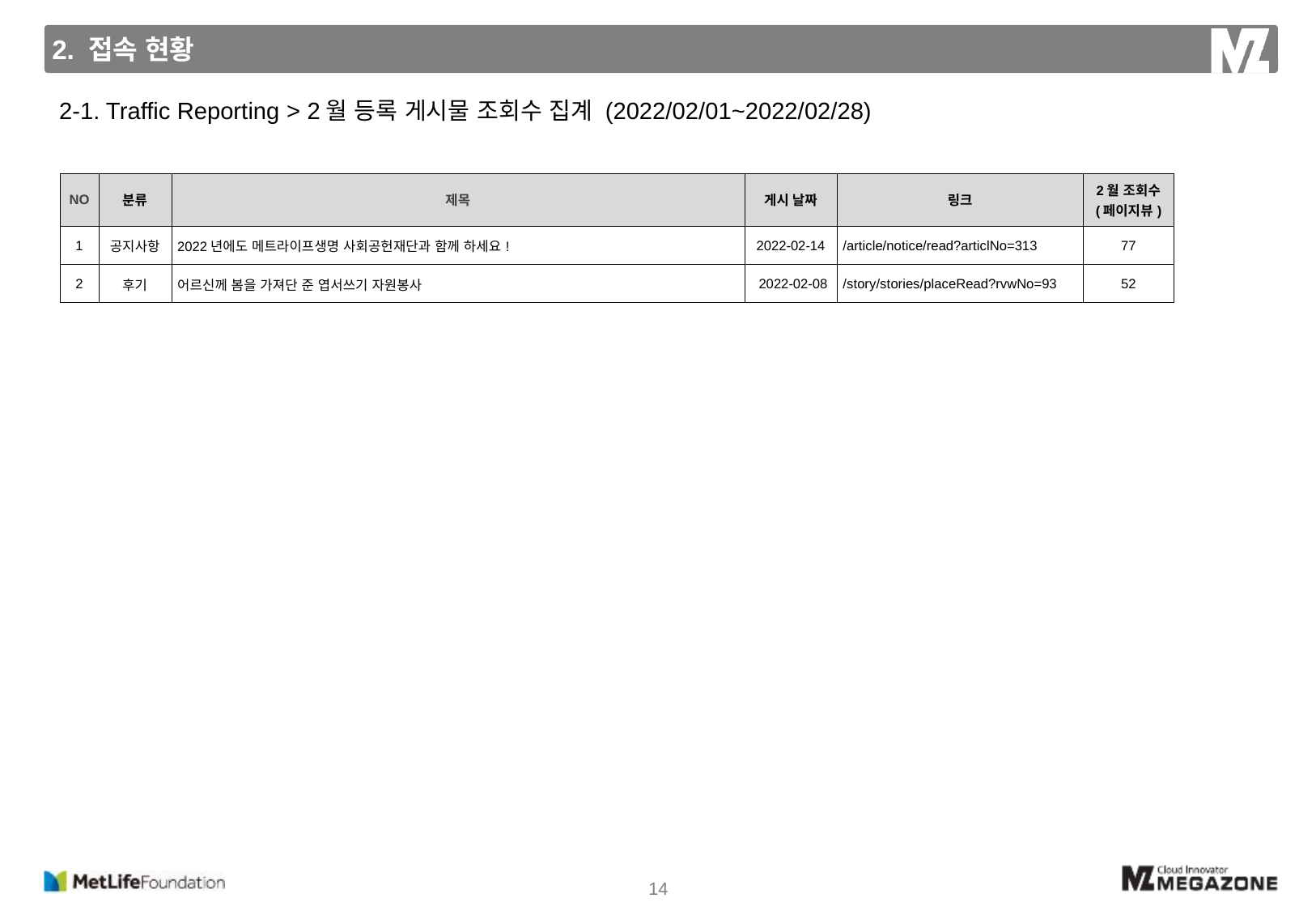

2. 접속 현황
2-1. Traffic Reporting > 2월 등록 게시물 조회수 집계 (2022/02/01~2022/02/28)
| NO | 분류 | 제목 | 게시 날짜 | 링크 | 2월 조회수 (페이지뷰) |
| --- | --- | --- | --- | --- | --- |
| 1 | 공지사항 | 2022년에도 메트라이프생명 사회공헌재단과 함께 하세요! | 2022-02-14 | /article/notice/read?articlNo=313 | 77 |
| 2 | 후기 | 어르신께 봄을 가져단 준 엽서쓰기 자원봉사 | 2022-02-08 | /story/stories/placeRead?rvwNo=93 | 52 |
14